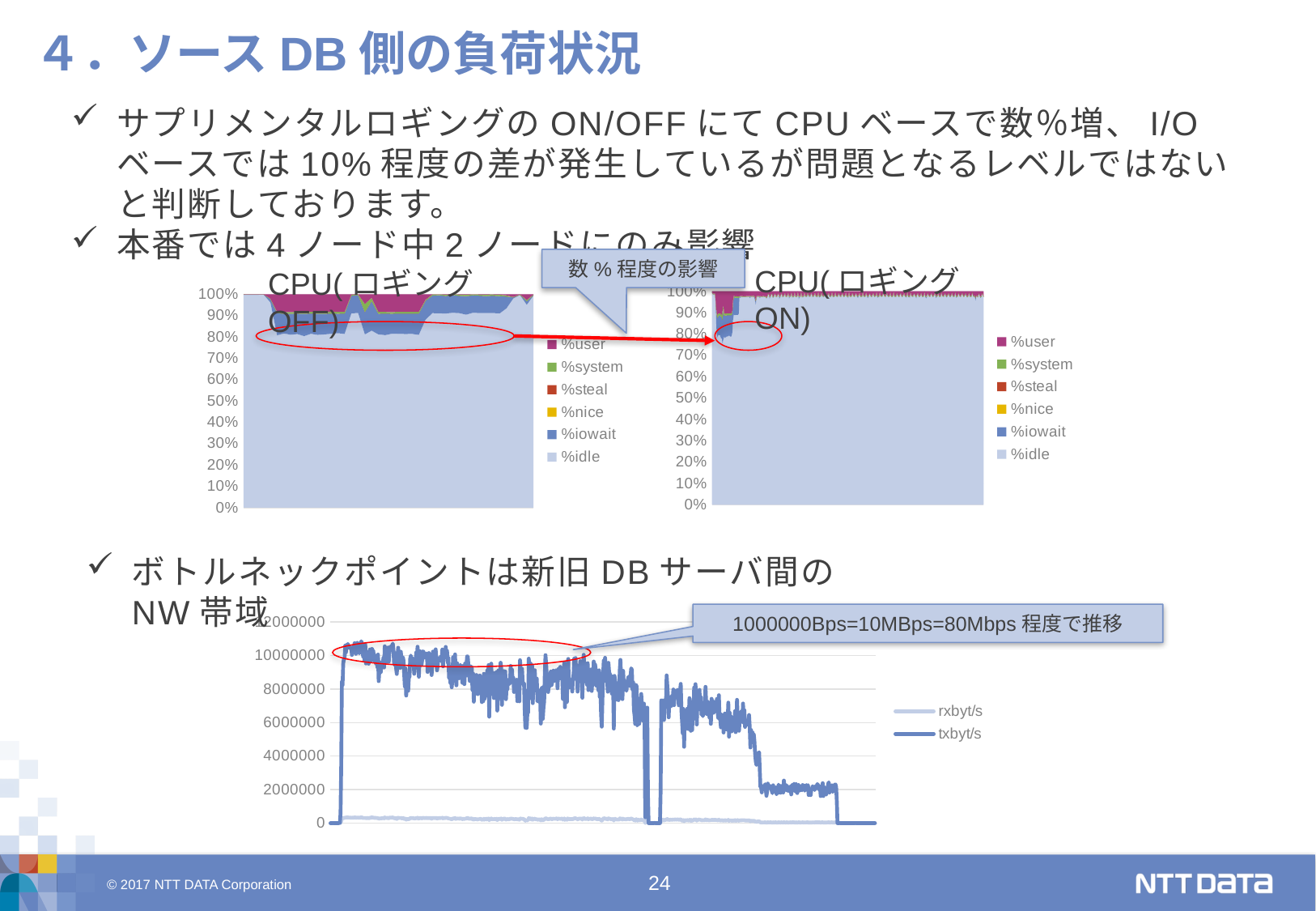

４．ソースDB側の負荷状況
サプリメンタルロギングのON/OFFにてCPUベースで数％増、I/Oベースでは10%程度の差が発生しているが問題となるレベルではないと判断しております。
本番では4ノード中2ノードにのみ影響
数%程度の影響
CPU(ロギングON)
CPU(ロギングOFF)

### Chart

| Category | %idle | %iowait | %nice | %steal | %system | %user |
|---|---|---|---|---|---|---|
| 1505202951 | 99.4 | 0.13 | 0.0 | 0.0 | 0.08 | 0.38 |
| 1505202956 | 98.58 | 0.1 | 0.0 | 0.0 | 0.2 | 1.12 |
| 1505202961 | 98.47 | 0.17 | 0.0 | 0.0 | 0.22 | 1.15 |
| 1505202966 | 98.57 | 0.08 | 0.0 | 0.0 | 0.22 | 1.13 |
| 1505202971 | 98.48 | 0.18 | 0.0 | 0.0 | 0.22 | 1.12 |
| 1505202976 | 87.64 | 4.63 | 0.0 | 0.0 | 0.68 | 7.05 |
| 1505202981 | 77.94 | 10.78 | 0.0 | 0.0 | 0.97 | 10.31 |
| 1505202986 | 78.94 | 8.65 | 0.0 | 0.0 | 1.23 | 11.18 |
| 1505202991 | 79.59 | 8.91 | 0.0 | 0.0 | 1.2 | 10.29 |
| 1505202997 | 79.45 | 9.22 | 0.0 | 0.0 | 0.97 | 10.36 |
| 1505203002 | 79.37 | 9.47 | 0.0 | 0.0 | 0.88 | 10.28 |
| 1505203007 | 77.95 | 10.16 | 0.0 | 0.0 | 1.08 | 10.8 |
| 1505203012 | 77.96 | 10.0 | 0.0 | 0.0 | 1.0 | 11.05 |
| 1505203017 | 75.59 | 11.1 | 0.0 | 0.0 | 4.02 | 9.3 |
| 1505203022 | 77.35 | 14.95 | 0.0 | 0.0 | 1.43 | 6.27 |
| 1505203027 | 78.81 | 9.85 | 0.0 | 0.0 | 0.97 | 10.38 |
| 1505203032 | 78.07 | 10.73 | 0.0 | 0.0 | 0.88 | 10.31 |
| 1505203037 | 78.46 | 10.14 | 0.0 | 0.0 | 0.93 | 10.47 |
| 1505203042 | 78.78 | 9.98 | 0.0 | 0.0 | 0.97 | 10.28 |
| 1505203047 | 78.82 | 10.05 | 0.0 | 0.0 | 0.83 | 10.3 |
| 1505203052 | 78.85 | 9.95 | 0.0 | 0.0 | 0.82 | 10.39 |
| 1505203057 | 79.32 | 9.51 | 0.0 | 0.0 | 0.83 | 10.33 |
| 1505203062 | 78.95 | 9.88 | 0.0 | 0.0 | 0.87 | 10.3 |
| 1505203067 | 78.71 | 10.09 | 0.0 | 0.0 | 0.82 | 10.38 |
| 1505203072 | 78.87 | 9.91 | 0.0 | 0.0 | 0.92 | 10.3 |
| 1505203077 | 80.49 | 9.51 | 0.0 | 0.0 | 0.88 | 9.11 |
| 1505203082 | 86.85 | 8.32 | 0.0 | 0.0 | 0.9 | 3.93 |
| 1505203087 | 89.12 | 8.4 | 0.0 | 0.0 | 0.52 | 1.97 |
| 1505203092 | 88.82 | 8.17 | 0.0 | 0.0 | 0.6 | 2.42 |
| 1505203097 | 88.89 | 8.06 | 0.0 | 0.0 | 0.6 | 2.45 |
| 1505203102 | 88.97 | 8.15 | 0.0 | 0.0 | 0.62 | 2.27 |
| 1505203107 | 88.92 | 7.97 | 0.0 | 0.0 | 0.73 | 2.38 |
| 1505203112 | 88.9 | 8.07 | 0.0 | 0.0 | 0.63 | 2.4 |
| 1505203117 | 89.52 | 7.3 | 0.0 | 0.0 | 0.78 | 2.4 |
| 1505203122 | 97.33 | 0.12 | 0.0 | 0.0 | 0.23 | 2.32 |
| 1505203127 | 96.85 | 0.6 | 0.0 | 0.0 | 0.27 | 2.28 |
| 1505203132 | 97.38 | 0.1 | 0.0 | 0.0 | 0.23 | 2.28 |
| 1505203137 | 97.32 | 0.08 | 0.0 | 0.0 | 0.32 | 2.28 |
| 1505203142 | 97.28 | 0.15 | 0.0 | 0.0 | 0.27 | 2.3 |
| 1505203147 | 97.23 | 0.1 | 0.0 | 0.0 | 0.3 | 2.37 |
| 1505203152 | 97.28 | 0.17 | 0.0 | 0.0 | 0.28 | 2.27 |
| 1505203157 | 97.27 | 0.12 | 0.0 | 0.0 | 0.27 | 2.35 |
| 1505203162 | 97.4 | 0.13 | 0.0 | 0.0 | 0.25 | 2.22 |
| 1505203167 | 97.33 | 0.1 | 0.0 | 0.0 | 0.27 | 2.3 |
| 1505203172 | 97.4 | 0.08 | 0.0 | 0.0 | 0.27 | 2.25 |
| 1505203177 | 97.38 | 0.1 | 0.0 | 0.0 | 0.25 | 2.27 |
| 1505203182 | 97.32 | 0.12 | 0.0 | 0.0 | 0.3 | 2.27 |
| 1505203187 | 96.75 | 0.73 | 0.0 | 0.0 | 0.25 | 2.27 |
| 1505203192 | 97.63 | 0.08 | 0.0 | 0.0 | 0.25 | 2.03 |
| 1505203197 | 97.33 | 0.1 | 0.0 | 0.0 | 0.28 | 2.28 |
| 1505203202 | 97.35 | 0.13 | 0.0 | 0.0 | 0.25 | 2.27 |
| 1505203207 | 97.48 | 0.1 | 0.0 | 0.0 | 0.3 | 2.12 |
| 1505203212 | 97.28 | 0.18 | 0.0 | 0.0 | 0.3 | 2.23 |
| 1505203217 | 95.72 | 1.38 | 0.0 | 0.0 | 0.33 | 2.57 |
| 1505203222 | 93.67 | 1.78 | 0.0 | 0.0 | 0.32 | 4.23 |
| 1505203227 | 97.65 | 0.1 | 0.0 | 0.0 | 0.22 | 2.03 |
| 1505203232 | 97.37 | 0.08 | 0.0 | 0.0 | 0.27 | 2.28 |
| 1505203237 | 97.38 | 0.13 | 0.0 | 0.0 | 0.22 | 2.27 |
| 1505203242 | 97.42 | 0.1 | 0.0 | 0.0 | 0.22 | 2.27 |
| 1505203247 | 96.7 | 0.7 | 0.0 | 0.0 | 0.28 | 2.32 |
| 1505203252 | 97.35 | 0.12 | 0.0 | 0.0 | 0.25 | 2.28 |
| 1505203257 | 97.4 | 0.07 | 0.0 | 0.0 | 0.2 | 2.33 |
| 1505203262 | 97.23 | 0.15 | 0.0 | 0.0 | 0.32 | 2.3 |
| 1505203267 | 97.37 | 0.07 | 0.0 | 0.0 | 0.27 | 2.3 |
| 1505203272 | 97.37 | 0.1 | 0.0 | 0.0 | 0.25 | 2.28 |
| 1505203277 | 97.23 | 0.1 | 0.0 | 0.0 | 0.33 | 2.33 |
| 1505203282 | 97.57 | 0.08 | 0.0 | 0.0 | 0.2 | 2.15 |
| 1505203287 | 96.58 | 0.18 | 0.0 | 0.0 | 0.45 | 2.78 |
| 1505203292 | 97.1 | 0.17 | 0.0 | 0.0 | 0.4 | 2.33 |
| 1505203297 | 98.18 | 0.13 | 0.0 | 0.0 | 0.3 | 1.38 |
| 1505203302 | 98.73 | 0.15 | 0.0 | 0.0 | 0.15 | 0.97 |
| 1505203307 | 96.53 | 0.63 | 0.0 | 0.0 | 0.48 | 2.35 |
| 1505203312 | 97.2 | 0.15 | 0.0 | 0.0 | 0.38 | 2.27 |
| 1505203317 | 98.28 | 0.13 | 0.0 | 0.0 | 0.25 | 1.33 |
| 1505203322 | 98.67 | 0.22 | 0.0 | 0.0 | 0.15 | 0.97 |
| 1505203327 | 96.98 | 0.15 | 0.0 | 0.0 | 0.48 | 2.38 |
| 1505203332 | 97.1 | 0.2 | 0.0 | 0.0 | 0.4 | 2.3 |
| 1505203337 | 98.13 | 0.23 | 0.0 | 0.0 | 0.23 | 1.4 |
| 1505203342 | 98.7 | 0.13 | 0.0 | 0.0 | 0.17 | 1.0 |
| 1505203347 | 97.25 | 0.08 | 0.0 | 0.0 | 0.4 | 2.27 |
| 1505203352 | 97.2 | 0.15 | 0.0 | 0.0 | 0.38 | 2.27 |
| 1505203357 | 98.25 | 0.15 | 0.0 | 0.0 | 0.23 | 1.37 |
| 1505203362 | 98.77 | 0.13 | 0.0 | 0.0 | 0.15 | 0.95 |
| 1505203367 | 96.35 | 1.0 | 0.0 | 0.0 | 0.4 | 2.25 |
| 1505203372 | 97.18 | 0.15 | 0.0 | 0.0 | 0.42 | 2.25 |
| 1505203377 | 98.17 | 0.13 | 0.0 | 0.0 | 0.27 | 1.43 |
| 1505203382 | 98.87 | 0.18 | 0.0 | 0.0 | 0.13 | 0.82 |
| 1505203387 | 97.22 | 0.13 | 0.0 | 0.0 | 0.4 | 2.25 |
| 1505203392 | 97.33 | 0.12 | 0.0 | 0.0 | 0.37 | 2.18 |
| 1505203397 | 97.85 | 0.15 | 0.0 | 0.0 | 0.3 | 1.7 |
| 1505203402 | 99.1 | 0.15 | 0.0 | 0.0 | 0.12 | 0.63 |
| 1505203407 | 97.28 | 0.1 | 0.0 | 0.0 | 0.38 | 2.23 |
| 1505203412 | 97.25 | 0.12 | 0.0 | 0.0 | 0.4 | 2.23 |
| 1505203417 | 97.8 | 0.13 | 0.0 | 0.0 | 0.33 | 1.73 |
| 1505203422 | 99.25 | 0.13 | 0.0 | 0.0 | 0.08 | 0.53 |
| 1505203427 | 96.6 | 0.77 | 0.0 | 0.0 | 0.4 | 2.23 |
| 1505203432 | 97.28 | 0.13 | 0.0 | 0.0 | 0.4 | 2.18 |
| 1505203437 | 97.52 | 0.23 | 0.0 | 0.0 | 0.33 | 1.92 |
| 1505203442 | 99.42 | 0.18 | 0.0 | 0.0 | 0.05 | 0.35 |
| 1505203447 | 97.13 | 0.1 | 0.0 | 0.0 | 0.48 | 2.28 |
| 1505203452 | 97.17 | 0.22 | 0.0 | 0.0 | 0.4 | 2.22 |
| 1505203457 | 97.23 | 0.23 | 0.0 | 0.0 | 0.38 | 2.15 |
| 1505203462 | 99.63 | 0.15 | 0.0 | 0.0 | 0.03 | 0.18 |
| 1505203467 | 97.3 | 0.08 | 0.0 | 0.0 | 0.38 | 2.23 |
| 1505203472 | 97.28 | 0.13 | 0.0 | 0.0 | 0.38 | 2.2 |
| 1505203477 | 97.32 | 0.12 | 0.0 | 0.0 | 0.37 | 2.2 |
| 1505203482 | 99.82 | 0.13 | 0.0 | 0.0 | 0.02 | 0.03 |
| 1505203487 | 96.23 | 1.1 | 0.0 | 0.0 | 0.4 | 2.27 |
| 1505203492 | 97.23 | 0.15 | 0.0 | 0.0 | 0.4 | 2.22 |
| 1505203497 | 97.2 | 0.17 | 0.0 | 0.0 | 0.42 | 2.22 |
| 1505203502 | 99.65 | 0.23 | 0.0 | 0.0 | 0.03 | 0.08 |
| 1505203507 | 97.1 | 0.18 | 0.0 | 0.0 | 0.45 | 2.27 |
| 1505203512 | 97.3 | 0.12 | 0.0 | 0.0 | 0.38 | 2.2 |
| 1505203517 | 97.15 | 0.18 | 0.0 | 0.0 | 0.38 | 2.28 |
| 1505203522 | 99.5 | 0.15 | 0.0 | 0.0 | 0.07 | 0.28 |
| 1505203527 | 97.52 | 0.13 | 0.0 | 0.0 | 0.33 | 2.02 |
| 1505203532 | 97.37 | 0.17 | 0.0 | 0.0 | 0.38 | 2.08 |
| 1505203537 | 97.37 | 0.15 | 0.0 | 0.0 | 0.4 | 2.08 |
| 1505203542 | 98.92 | 0.32 | 0.0 | 0.0 | 0.15 | 0.62 |
| 1505203547 | 97.45 | 0.73 | 0.0 | 0.0 | 0.28 | 1.53 |
| 1505203552 | 97.52 | 0.05 | 0.0 | 0.0 | 0.37 | 2.07 |
| 1505203557 | 97.4 | 0.13 | 0.0 | 0.0 | 0.37 | 2.1 |
| 1505203562 | 98.43 | 0.2 | 0.0 | 0.0 | 0.23 | 1.13 |
| 1505203567 | 98.72 | 0.1 | 0.0 | 0.0 | 0.18 | 1.0 |
| 1505203572 | 97.32 | 0.17 | 0.0 | 0.0 | 0.42 | 2.1 |
| 1505203577 | 97.3 | 0.13 | 0.0 | 0.0 | 0.42 | 2.15 |
| 1505203582 | 98.0 | 0.12 | 0.0 | 0.0 | 0.3 | 1.58 |
| 1505203587 | 99.25 | 0.12 | 0.0 | 0.0 | 0.12 | 0.52 |
| 1505203592 | 97.47 | 0.08 | 0.0 | 0.0 | 0.38 | 2.07 |
| 1505203597 | 97.4 | 0.12 | 0.0 | 0.0 | 0.38 | 2.1 |
| 1505203602 | 97.38 | 0.12 | 0.0 | 0.0 | 0.4 | 2.1 |
| 1505203607 | 99.48 | 0.35 | 0.0 | 0.0 | 0.07 | 0.1 |
| 1505203612 | 96.97 | 0.53 | 0.0 | 0.0 | 0.4 | 2.1 |
| 1505203617 | 97.43 | 0.08 | 0.0 | 0.0 | 0.38 | 2.1 |
| 1505203622 | 97.35 | 0.18 | 0.0 | 0.0 | 0.4 | 2.07 |
| 1505203627 | 99.15 | 0.22 | 0.0 | 0.0 | 0.17 | 0.47 |
| 1505203632 | 97.8 | 0.15 | 0.0 | 0.0 | 0.3 | 1.75 |
| 1505203637 | 97.4 | 0.1 | 0.0 | 0.0 | 0.37 | 2.13 |
| 1505203642 | 97.4 | 0.13 | 0.0 | 0.0 | 0.38 | 2.08 |
| 1505203647 | 98.77 | 0.13 | 0.0 | 0.0 | 0.2 | 0.9 |
| 1505203652 | 98.37 | 0.15 | 0.0 | 0.0 | 0.23 | 1.25 |
| 1505203657 | 97.43 | 0.1 | 0.0 | 0.0 | 0.38 | 2.08 |
| 1505203662 | 97.42 | 0.17 | 0.0 | 0.0 | 0.37 | 2.05 |
| 1505203667 | 98.15 | 0.15 | 0.0 | 0.0 | 0.27 | 1.43 |
| 1505203672 | 98.58 | 0.6 | 0.0 | 0.0 | 0.15 | 0.67 |
| 1505203677 | 97.42 | 0.08 | 0.0 | 0.0 | 0.4 | 2.1 |
| 1505203682 | 97.28 | 0.22 | 0.0 | 0.0 | 0.38 | 2.12 |
| 1505203687 | 97.63 | 0.08 | 0.0 | 0.0 | 0.38 | 1.9 |
| 1505203692 | 99.57 | 0.15 | 0.0 | 0.0 | 0.07 | 0.22 |
| 1505203697 | 97.27 | 0.17 | 0.0 | 0.0 | 0.4 | 2.17 |
| 1505203702 | 97.4 | 0.17 | 0.0 | 0.0 | 0.37 | 2.07 |
| 1505203707 | 97.38 | 0.13 | 0.0 | 0.0 | 0.38 | 2.1 |
| 1505203712 | 99.57 | 0.13 | 0.0 | 0.0 | 0.07 | 0.23 |
| 1505203717 | 97.6 | 0.13 | 0.0 | 0.0 | 0.37 | 1.9 |
| 1505203722 | 97.43 | 0.07 | 0.0 | 0.0 | 0.4 | 2.1 |
| 1505203727 | 97.38 | 0.15 | 0.0 | 0.0 | 0.38 | 2.08 |
| 1505203732 | 98.4 | 0.72 | 0.0 | 0.0 | 0.17 | 0.72 |
| 1505203737 | 98.23 | 0.15 | 0.0 | 0.0 | 0.25 | 1.37 |
| 1505203742 | 97.4 | 0.13 | 0.0 | 0.0 | 0.37 | 2.1 |
| 1505203747 | 97.33 | 0.08 | 0.0 | 0.0 | 0.45 | 2.13 |
| 1505203752 | 98.28 | 0.15 | 0.0 | 0.0 | 0.28 | 1.28 |
| 1505203757 | 98.78 | 0.12 | 0.0 | 0.0 | 0.17 | 0.93 |
| 1505203762 | 97.43 | 0.08 | 0.0 | 0.0 | 0.4 | 2.08 |
| 1505203767 | 97.32 | 0.18 | 0.0 | 0.0 | 0.42 | 2.08 |
| 1505203772 | 97.78 | 0.15 | 0.0 | 0.0 | 0.3 | 1.77 |
| 1505203777 | 99.45 | 0.13 | 0.0 | 0.0 | 0.08 | 0.33 |
| 1505203782 | 97.47 | 0.08 | 0.0 | 0.0 | 0.37 | 2.08 |
| 1505203787 | 97.33 | 0.13 | 0.0 | 0.0 | 0.42 | 2.12 |
| 1505203792 | 96.82 | 0.68 | 0.0 | 0.0 | 0.4 | 2.1 |
| 1505203797 | 99.75 | 0.13 | 0.0 | 0.0 | 0.05 | 0.07 |
| 1505203802 | 97.42 | 0.15 | 0.0 | 0.0 | 0.37 | 2.07 |
| 1505203807 | 97.32 | 0.1 | 0.0 | 0.0 | 0.43 | 2.15 |
| 1505203812 | 97.33 | 0.17 | 0.0 | 0.0 | 0.42 | 2.08 |
| 1505203817 | 99.1 | 0.13 | 0.0 | 0.0 | 0.13 | 0.63 |
| 1505203822 | 97.8 | 0.38 | 0.0 | 0.0 | 0.27 | 1.55 |
| 1505203827 | 97.42 | 0.08 | 0.0 | 0.0 | 0.42 | 2.08 |
| 1505203832 | 97.37 | 0.13 | 0.0 | 0.0 | 0.38 | 2.12 |
| 1505203837 | 98.62 | 0.13 | 0.0 | 0.0 | 0.22 | 1.03 |
| 1505203842 | 98.53 | 0.15 | 0.0 | 0.0 | 0.22 | 1.1 |
| 1505203847 | 97.38 | 0.18 | 0.0 | 0.0 | 0.37 | 2.07 |
| 1505203852 | 96.8 | 0.72 | 0.0 | 0.0 | 0.38 | 2.1 |
| 1505203857 | 97.95 | 0.22 | 0.0 | 0.0 | 0.28 | 1.55 |
| 1505203862 | 99.1 | 0.2 | 0.0 | 0.0 | 0.13 | 0.57 |
| 1505203867 | 97.38 | 0.1 | 0.0 | 0.0 | 0.4 | 2.12 |
| 1505203872 | 97.38 | 0.15 | 0.0 | 0.0 | 0.38 | 2.08 |
| 1505203877 | 97.38 | 0.12 | 0.0 | 0.0 | 0.38 | 2.12 |
| 1505203882 | 99.73 | 0.15 | 0.0 | 0.0 | 0.03 | 0.08 |
| 1505203887 | 97.5 | 0.1 | 0.0 | 0.0 | 0.37 | 2.03 |
| 1505203892 | 97.42 | 0.13 | 0.0 | 0.0 | 0.38 | 2.07 |
| 1505203897 | 97.38 | 0.13 | 0.0 | 0.0 | 0.42 | 2.07 |
| 1505203902 | 99.42 | 0.12 | 0.0 | 0.0 | 0.08 | 0.38 |
| 1505203907 | 97.67 | 0.17 | 0.0 | 0.0 | 0.37 | 1.8 |
| 1505203912 | 96.8 | 0.68 | 0.0 | 0.0 | 0.4 | 2.12 |
| 1505203917 | 97.4 | 0.15 | 0.0 | 0.0 | 0.37 | 2.08 |
| 1505203922 | 98.73 | 0.18 | 0.0 | 0.0 | 0.18 | 0.9 |
| 1505203927 | 98.33 | 0.08 | 0.0 | 0.0 | 0.3 | 1.28 |
| 1505203932 | 97.23 | 0.27 | 0.0 | 0.0 | 0.37 | 2.13 |
| 1505203937 | 97.3 | 0.15 | 0.0 | 0.0 | 0.4 | 2.15 |
| 1505203942 | 98.22 | 0.13 | 0.0 | 0.0 | 0.27 | 1.38 |
| 1505203947 | 98.97 | 0.15 | 0.0 | 0.0 | 0.15 | 0.73 |
| 1505203952 | 97.4 | 0.1 | 0.0 | 0.0 | 0.4 | 2.1 |
| 1505203957 | 97.43 | 0.13 | 0.0 | 0.0 | 0.37 | 2.07 |
| 1505203962 | 97.63 | 0.13 | 0.0 | 0.0 | 0.33 | 1.9 |
| 1505203967 | 99.52 | 0.17 | 0.0 | 0.0 | 0.07 | 0.25 |
| 1505203972 | 96.85 | 0.67 | 0.0 | 0.0 | 0.4 | 2.08 |
| 1505203977 | 97.43 | 0.08 | 0.0 | 0.0 | 0.4 | 2.08 |
| 1505203982 | 97.32 | 0.18 | 0.0 | 0.0 | 0.42 | 2.08 |
| 1505203987 | 99.6 | 0.18 | 0.0 | 0.0 | 0.07 | 0.15 |
| 1505203992 | 97.55 | 0.15 | 0.0 | 0.0 | 0.35 | 1.95 |
| 1505203997 | 97.45 | 0.08 | 0.0 | 0.0 | 0.37 | 2.1 |
| 1505204002 | 97.42 | 0.13 | 0.0 | 0.0 | 0.38 | 2.07 |
| 1505204007 | 99.0 | 0.1 | 0.0 | 0.0 | 0.15 | 0.75 |
| 1505204012 | 98.22 | 0.13 | 0.0 | 0.0 | 0.27 | 1.38 |
| 1505204017 | 97.45 | 0.08 | 0.0 | 0.0 | 0.37 | 2.1 |
| 1505204022 | 97.38 | 0.12 | 0.0 | 0.0 | 0.4 | 2.1 |
| 1505204027 | 98.38 | 0.15 | 0.0 | 0.0 | 0.25 | 1.22 |
| 1505204032 | 98.18 | 0.75 | 0.0 | 0.0 | 0.18 | 0.88 |
| 1505204037 | 97.48 | 0.08 | 0.0 | 0.0 | 0.37 | 2.07 |
| 1505204042 | 97.3 | 0.2 | 0.0 | 0.0 | 0.38 | 2.12 |
| 1505204047 | 97.68 | 0.1 | 0.0 | 0.0 | 0.4 | 1.82 |
| 1505204052 | 99.35 | 0.13 | 0.0 | 0.0 | 0.12 | 0.4 |
| 1505204057 | 97.35 | 0.12 | 0.0 | 0.0 | 0.38 | 2.15 |
| 1505204062 | 97.37 | 0.13 | 0.0 | 0.0 | 0.4 | 2.1 |
| 1505204067 | 97.42 | 0.17 | 0.0 | 0.0 | 0.37 | 2.05 |
| 1505204072 | 99.78 | 0.13 | 0.0 | 0.0 | 0.05 | 0.03 |
| 1505204077 | 97.43 | 0.12 | 0.0 | 0.0 | 0.37 | 2.08 |
| 1505204082 | 97.38 | 0.15 | 0.0 | 0.0 | 0.38 | 2.08 |
| 1505204087 | 97.32 | 0.13 | 0.0 | 0.0 | 0.42 | 2.13 |
| 1505204092 | 98.63 | 0.72 | 0.0 | 0.0 | 0.13 | 0.52 |
| 1505204097 | 97.97 | 0.13 | 0.0 | 0.0 | 0.3 | 1.6 |
| 1505204102 | 97.37 | 0.15 | 0.0 | 0.0 | 0.4 | 2.08 |
| 1505204107 | 97.25 | 0.17 | 0.0 | 0.0 | 0.45 | 2.13 |
| 1505204112 | 98.67 | 0.12 | 0.0 | 0.0 | 0.2 | 1.02 |
| 1505204117 | 98.57 | 0.15 | 0.0 | 0.0 | 0.2 | 1.08 |
| 1505204122 | 97.28 | 0.13 | 0.0 | 0.0 | 0.42 | 2.17 |
| 1505204127 | 97.4 | 0.1 | 0.0 | 0.0 | 0.4 | 2.1 |
| 1505204132 | 98.12 | 0.13 | 0.0 | 0.0 | 0.27 | 1.48 |
| 1505204137 | 99.05 | 0.13 | 0.0 | 0.0 | 0.15 | 0.67 |
| 1505204142 | 97.47 | 0.08 | 0.0 | 0.0 | 0.4 | 2.05 |
| 1505204147 | 97.37 | 0.15 | 0.0 | 0.0 | 0.38 | 2.1 |
| 1505204152 | 96.97 | 0.65 | 0.0 | 0.0 | 0.37 | 2.02 |
| 1505204157 | 99.77 | 0.1 | 0.0 | 0.0 | 0.03 | 0.1 |
| 1505204162 | 97.27 | 0.2 | 0.0 | 0.0 | 0.42 | 2.12 |
| 1505204167 | 97.4 | 0.12 | 0.0 | 0.0 | 0.38 | 2.1 |
| 1505204172 | 97.02 | 0.48 | 0.0 | 0.0 | 0.4 | 2.1 |
| 1505204177 | 99.53 | 0.13 | 0.0 | 0.0 | 0.07 | 0.27 |
| 1505204182 | 97.65 | 0.13 | 0.0 | 0.0 | 0.33 | 1.88 |
| 1505204187 | 97.43 | 0.1 | 0.0 | 0.0 | 0.37 | 2.1 |
| 1505204192 | 97.38 | 0.12 | 0.0 | 0.0 | 0.4 | 2.1 |
| 1505204197 | 98.92 | 0.15 | 0.0 | 0.0 | 0.15 | 0.78 |
| 1505204202 | 98.25 | 0.13 | 0.0 | 0.0 | 0.27 | 1.35 |
| 1505204207 | 97.42 | 0.08 | 0.0 | 0.0 | 0.4 | 2.1 |
| 1505204212 | 96.7 | 0.7 | 0.0 | 0.0 | 0.45 | 2.15 |
| 1505204217 | 98.43 | 0.1 | 0.0 | 0.0 | 0.23 | 1.23 |
| 1505204222 | 98.8 | 0.13 | 0.0 | 0.0 | 0.17 | 0.9 |
| 1505204227 | 97.33 | 0.1 | 0.0 | 0.0 | 0.43 | 2.13 |
| 1505204232 | 97.28 | 0.17 | 0.0 | 0.0 | 0.45 | 2.1 |
| 1505204237 | 97.73 | 0.23 | 0.0 | 0.0 | 0.32 | 1.72 |
| 1505204242 | 99.3 | 0.13 | 0.0 | 0.0 | 0.1 | 0.47 |
| 1505204247 | 97.43 | 0.07 | 0.0 | 0.0 | 0.38 | 2.12 |
| 1505204252 | 97.4 | 0.13 | 0.0 | 0.0 | 0.4 | 2.07 |
| 1505204257 | 97.37 | 0.2 | 0.0 | 0.0 | 0.37 | 2.07 |
| 1505204262 | 99.77 | 0.17 | 0.0 | 0.0 | 0.02 | 0.05 |
| 1505204267 | 97.35 | 0.2 | 0.0 | 0.0 | 0.38 | 2.07 |
| 1505204272 | 96.7 | 0.77 | 0.0 | 0.0 | 0.4 | 2.13 |
| 1505204277 | 97.25 | 0.25 | 0.0 | 0.0 | 0.4 | 2.1 |
| 1505204282 | 99.17 | 0.22 | 0.0 | 0.0 | 0.13 | 0.48 |
| 1505204287 | 97.88 | 0.15 | 0.0 | 0.0 | 0.3 | 1.67 |
| 1505204292 | 97.45 | 0.12 | 0.0 | 0.0 | 0.37 | 2.07 |
| 1505204297 | 97.35 | 0.12 | 0.0 | 0.0 | 0.42 | 2.12 |
| 1505204302 | 98.6 | 0.13 | 0.0 | 0.0 | 0.2 | 1.07 |
| 1505204307 | 98.55 | 0.12 | 0.0 | 0.0 | 0.2 | 1.13 |
| 1505204312 | 97.4 | 0.08 | 0.0 | 0.0 | 0.4 | 2.12 |
| 1505204317 | 97.4 | 0.12 | 0.0 | 0.0 | 0.38 | 2.1 |
| 1505204322 | 98.13 | 0.12 | 0.0 | 0.0 | 0.28 | 1.47 |
| 1505204327 | 99.05 | 0.15 | 0.0 | 0.0 | 0.15 | 0.65 |
| 1505204332 | 96.82 | 0.72 | 0.0 | 0.0 | 0.38 | 2.08 |
| 1505204337 | 97.45 | 0.08 | 0.0 | 0.0 | 0.4 | 2.07 |
| 1505204342 | 97.42 | 0.2 | 0.0 | 0.0 | 0.38 | 2.0 |
| 1505204347 | 99.57 | 0.1 | 0.0 | 0.0 | 0.08 | 0.25 |
| 1505204352 | 97.32 | 0.2 | 0.0 | 0.0 | 0.4 | 2.08 |
| 1505204357 | 97.35 | 0.13 | 0.0 | 0.0 | 0.42 | 2.1 |
| 1505204362 | 97.33 | 0.13 | 0.0 | 0.0 | 0.38 | 2.15 |
| 1505204367 | 99.53 | 0.15 | 0.0 | 0.0 | 0.07 | 0.25 |
| 1505204372 | 97.67 | 0.15 | 0.0 | 0.0 | 0.32 | 1.87 |
| 1505204377 | 97.43 | 0.1 | 0.0 | 0.0 | 0.38 | 2.08 |
| 1505204382 | 97.4 | 0.12 | 0.0 | 0.0 | 0.38 | 2.1 |
| 1505204387 | 98.93 | 0.13 | 0.0 | 0.0 | 0.15 | 0.78 |
| 1505204392 | 97.87 | 0.45 | 0.0 | 0.0 | 0.28 | 1.4 |
| 1505204397 | 97.17 | 0.32 | 0.0 | 0.0 | 0.4 | 2.12 |
| 1505204402 | 97.37 | 0.17 | 0.0 | 0.0 | 0.4 | 2.07 |
| 1505204407 | 98.22 | 0.17 | 0.0 | 0.0 | 0.3 | 1.32 |
| 1505204412 | 98.75 | 0.17 | 0.0 | 0.0 | 0.17 | 0.92 |
| 1505204417 | 97.38 | 0.12 | 0.0 | 0.0 | 0.42 | 2.08 |
| 1505204422 | 97.3 | 0.13 | 0.0 | 0.0 | 0.38 | 2.18 |
| 1505204427 | 97.85 | 0.13 | 0.0 | 0.0 | 0.32 | 1.7 |
| 1505204432 | 99.32 | 0.15 | 0.0 | 0.0 | 0.08 | 0.45 |
| 1505204437 | 97.42 | 0.1 | 0.0 | 0.0 | 0.4 | 2.08 |
| 1505204442 | 97.38 | 0.15 | 0.0 | 0.0 | 0.38 | 2.08 |
| 1505204447 | 97.42 | 0.13 | 0.0 | 0.0 | 0.38 | 2.07 |
| 1505204452 | 99.67 | 0.27 | 0.0 | 0.0 | 0.02 | 0.05 |
| 1505204457 | 96.88 | 0.6 | 0.0 | 0.0 | 0.43 | 2.08 |
| 1505204462 | 97.32 | 0.17 | 0.0 | 0.0 | 0.42 | 2.1 |
| 1505204467 | 97.42 | 0.1 | 0.0 | 0.0 | 0.38 | 2.1 |
| 1505204472 | 99.28 | 0.18 | 0.0 | 0.0 | 0.12 | 0.42 |
| 1505204477 | 97.87 | 0.15 | 0.0 | 0.0 | 0.28 | 1.7 |
| 1505204482 | 97.38 | 0.12 | 0.0 | 0.0 | 0.37 | 2.13 |
| 1505204487 | 97.38 | 0.13 | 0.0 | 0.0 | 0.38 | 2.1 |
| 1505204492 | 98.7 | 0.15 | 0.0 | 0.0 | 0.2 | 0.95 |
| 1505204497 | 98.45 | 0.15 | 0.0 | 0.0 | 0.22 | 1.18 |
| 1505204502 | 97.37 | 0.1 | 0.0 | 0.0 | 0.42 | 2.12 |
| 1505204507 | 97.37 | 0.13 | 0.0 | 0.0 | 0.4 | 2.1 |
| 1505204512 | 98.15 | 0.13 | 0.0 | 0.0 | 0.28 | 1.43 |
| 1505204517 | 98.43 | 0.7 | 0.0 | 0.0 | 0.15 | 0.72 |
| 1505204522 | 97.35 | 0.17 | 0.0 | 0.0 | 0.38 | 2.1 |
| 1505204527 | 97.15 | 0.12 | 0.0 | 0.0 | 0.48 | 2.25 |
| 1505204532 | 97.53 | 0.17 | 0.0 | 0.0 | 0.37 | 1.93 |
| 1505204537 | 99.57 | 0.12 | 0.0 | 0.0 | 0.05 | 0.27 |
| 1505204542 | 97.37 | 0.07 | 0.0 | 0.0 | 0.42 | 2.15 |
| 1505204547 | 97.4 | 0.13 | 0.0 | 0.0 | 0.4 | 2.07 |
| 1505204552 | 97.4 | 0.13 | 0.0 | 0.0 | 0.38 | 2.08 |
| 1505204557 | 99.47 | 0.32 | 0.0 | 0.0 | 0.05 | 0.17 |
| 1505204562 | 97.53 | 0.13 | 0.0 | 0.0 | 0.37 | 1.97 |
| 1505204567 | 97.4 | 0.12 | 0.0 | 0.0 | 0.4 | 2.08 |
| 1505204572 | 97.42 | 0.1 | 0.0 | 0.0 | 0.4 | 2.08 |
| 1505204577 | 95.6 | 1.13 | 0.0 | 0.0 | 0.27 | 3.0 |
| 1505204582 | 97.92 | 0.13 | 0.0 | 0.0 | 0.28 | 1.67 |
| 1505204587 | 97.23 | 0.12 | 0.0 | 0.0 | 0.38 | 2.27 |
| 1505204592 | 97.15 | 0.18 | 0.0 | 0.0 | 0.38 | 2.28 |
| 1505204597 | 99.02 | 0.18 | 0.0 | 0.0 | 0.15 | 0.65 |
| 1505204602 | 97.92 | 0.13 | 0.0 | 0.0 | 0.25 | 1.7 |
| 1505204607 | 96.9 | 0.32 | 0.0 | 0.0 | 0.45 | 2.33 |
| 1505204612 | 97.18 | 0.13 | 0.0 | 0.0 | 0.37 | 2.32 |
| 1505204617 | 99.07 | 0.17 | 0.0 | 0.0 | 0.15 | 0.62 |
| 1505204622 | 97.9 | 0.12 | 0.0 | 0.0 | 0.28 | 1.7 |
| 1505204627 | 97.23 | 0.1 | 0.0 | 0.0 | 0.4 | 2.27 |

### Chart

| Category | %idle | %iowait | %nice | %steal | %system | %user |
|---|---|---|---|---|---|---|
| 1505208637 | 99.73 | 0.08 | 0.0 | 0.0 | 0.07 | 0.12 |
| 1505208642 | 99.72 | 0.15 | 0.0 | 0.0 | 0.03 | 0.1 |
| 1505208647 | 99.73 | 0.12 | 0.0 | 0.0 | 0.05 | 0.1 |
| 1505208652 | 99.73 | 0.13 | 0.0 | 0.0 | 0.03 | 0.1 |
| 1505208657 | 96.13 | 1.57 | 0.0 | 0.0 | 0.25 | 2.05 |
| 1505208662 | 80.73 | 10.43 | 0.0 | 0.0 | 0.58 | 8.25 |
| 1505208667 | 81.61 | 9.25 | 0.0 | 0.0 | 0.82 | 8.33 |
| 1505208672 | 81.0 | 9.83 | 0.0 | 0.0 | 0.78 | 8.38 |
| 1505208677 | 81.31 | 9.6 | 0.0 | 0.0 | 0.78 | 8.31 |
| 1505208682 | 80.34 | 10.53 | 0.0 | 0.0 | 0.75 | 8.38 |
| 1505208687 | 81.44 | 9.5 | 0.0 | 0.0 | 0.75 | 8.32 |
| 1505208692 | 80.94 | 9.92 | 0.0 | 0.0 | 0.83 | 8.32 |
| 1505208697 | 81.15 | 9.72 | 0.0 | 0.0 | 0.75 | 8.38 |
| 1505208702 | 81.41 | 9.55 | 0.0 | 0.0 | 0.73 | 8.3 |
| 1505208707 | 81.71 | 9.18 | 0.0 | 0.0 | 0.8 | 8.31 |
| 1505208712 | 81.42 | 9.51 | 0.0 | 0.0 | 0.78 | 8.28 |
| 1505208717 | 91.0 | 8.28 | 0.0 | 0.0 | 0.47 | 0.25 |
| 1505208722 | 91.19 | 8.38 | 0.0 | 0.0 | 0.32 | 0.12 |
| 1505208727 | 81.15 | 10.5 | 0.0 | 0.0 | 3.78 | 4.57 |
| 1505208732 | 82.91 | 13.86 | 0.0 | 0.0 | 1.48 | 1.75 |
| 1505208737 | 81.19 | 9.72 | 0.0 | 0.0 | 0.78 | 8.32 |
| 1505208742 | 80.8 | 10.13 | 0.0 | 0.0 | 0.73 | 8.33 |
| 1505208747 | 81.48 | 9.43 | 0.0 | 0.0 | 0.72 | 8.38 |
| 1505208752 | 81.42 | 9.55 | 0.0 | 0.0 | 0.77 | 8.27 |
| 1505208757 | 81.31 | 9.66 | 0.0 | 0.0 | 0.72 | 8.31 |
| 1505208762 | 81.39 | 9.57 | 0.0 | 0.0 | 0.73 | 8.32 |
| 1505208767 | 80.94 | 10.0 | 0.0 | 0.0 | 0.77 | 8.3 |
| 1505208772 | 88.05 | 8.9 | 0.0 | 0.0 | 0.47 | 2.58 |
| 1505208777 | 91.12 | 8.25 | 0.0 | 0.0 | 0.48 | 0.15 |
| 1505208782 | 91.02 | 8.48 | 0.0 | 0.0 | 0.37 | 0.13 |
| 1505208787 | 90.97 | 8.23 | 0.0 | 0.0 | 0.57 | 0.23 |
| 1505208792 | 91.25 | 8.28 | 0.0 | 0.0 | 0.35 | 0.12 |
| 1505208797 | 91.12 | 8.15 | 0.0 | 0.0 | 0.53 | 0.2 |
| 1505208802 | 90.39 | 8.71 | 0.0 | 0.0 | 0.63 | 0.27 |
| 1505208807 | 91.28 | 8.18 | 0.0 | 0.0 | 0.42 | 0.12 |
| 1505208812 | 91.13 | 8.22 | 0.0 | 0.0 | 0.45 | 0.2 |
| 1505208817 | 91.14 | 7.98 | 0.0 | 0.0 | 0.68 | 0.2 |
| 1505208822 | 91.15 | 8.18 | 0.0 | 0.0 | 0.5 | 0.17 |
| 1505208827 | 91.0 | 8.08 | 0.0 | 0.0 | 0.65 | 0.27 |
| 1505208832 | 93.4 | 5.53 | 0.0 | 0.0 | 0.5 | 0.57 |
| 1505208837 | 97.97 | 0.53 | 0.0 | 0.0 | 0.2 | 1.3 |
| 1505208842 | 99.55 | 0.13 | 0.0 | 0.0 | 0.2 | 0.12 |
| 1505208847 | 95.03 | 1.72 | 0.0 | 0.0 | 0.52 | 2.73 |
| 1505208852 | 99.37 | 0.2 | 0.0 | 0.0 | 0.25 | 0.18 |

ボトルネックポイントは新旧DBサーバ間のNW帯域
1000000Bps=10MBps=80Mbps程度で推移

### Chart

| Category | rxbyt/s | txbyt/s |
|---|---|---|
| 1506483109 | 147.6 | 97.6 |
| 1506483114 | 408.0 | 5059.6 |
| 1506483119 | 309.6 | 4997.6 |
| 1506483124 | 998.4 | 6351.6 |
| 1506483129 | 7700.4 | 12142.2 |
| 1506483134 | 234.0 | 4978.0 |
| 1506483139 | 132.0 | 4984.0 |
| 1506483144 | 154.8 | 4926.8 |
| 1506483149 | 132.0 | 4929.6 |
| 1506483154 | 132.0 | 4948.8 |
| 1506483159 | 168.0 | 4923.2 |
| 1506483164 | 132.0 | 4968.0 |
| 1506483169 | 220.8 | 4987.6 |
| 1506483174 | 12616.97 | 30122.75 |
| 1506483179 | 6386.0 | 21487.2 |
| 1506483184 | 39425.8 | 600672.6 |
| 1506483189 | 138120.8 | 3409119.2 |
| 1506483194 | 275025.6 | 8437093.4 |
| 1506483199 | 272406.8 | 8235232.6 |
| 1506483204 | 318180.8 | 9515782.6 |
| 1506483209 | 319773.4 | 9806201.0 |
| 1506483214 | 313970.0 | 9798254.8 |
| 1506483219 | 342094.01 | 10588224.95 |
| 1506483224 | 329194.4 | 10183097.2 |
| 1506483229 | 344385.0 | 10639050.8 |
| 1506483234 | 339956.8 | 10499560.8 |
| 1506483239 | 344310.6 | 10691673.0 |
| 1506483244 | 336440.6 | 10504203.8 |
| 1506483249 | 335956.0 | 10451645.0 |
| 1506483254 | 334520.2 | 10482289.6 |
| 1506483259 | 329296.8 | 10473853.4 |
| 1506483264 | 334690.62 | 10454395.01 |
| 1506483269 | 312556.6 | 10028967.8 |
| 1506483274 | 333556.0 | 10500751.4 |
| 1506483279 | 335420.0 | 10410288.2 |
| 1506483284 | 329468.8 | 10328121.0 |
| 1506483289 | 342932.4 | 10733203.6 |
| 1506483294 | 343111.4 | 10513214.4 |
| 1506483299 | 322692.2 | 10094890.8 |
| 1506483304 | 325485.63 | 10371891.02 |
| 1506483309 | 351671.2 | 10752920.2 |
| 1506483314 | 325335.2 | 10324280.6 |
| 1506483319 | 338441.2 | 10425633.4 |
| 1506483324 | 322175.0 | 10122661.8 |
| 1506483329 | 325204.4 | 10278207.2 |
| 1506483334 | 339927.4 | 10561202.2 |
| 1506483339 | 347845.2 | 10843767.0 |
| 1506483344 | 340761.2 | 10729369.2 |
| 1506483349 | 322998.2 | 10166384.23 |
| 1506483354 | 307588.0 | 9894162.4 |
| 1506483359 | 318565.0 | 10123511.2 |
| 1506483364 | 306273.2 | 9678228.4 |
| 1506483369 | 334521.2 | 10653601.0 |
| 1506483374 | 297127.8 | 9520207.2 |
| 1506483379 | 303383.0 | 9803665.2 |
| 1506483384 | 310435.0 | 9836924.2 |
| 1506483389 | 319292.2 | 10203216.4 |
| 1506483394 | 284978.6 | 9507170.8 |
| 1506483399 | 310574.85 | 10003768.26 |
| 1506483404 | 319480.6 | 10356257.6 |
| 1506483409 | 312574.4 | 9657875.8 |
| 1506483414 | 343300.8 | 10357901.4 |
| 1506483419 | 353177.6 | 10394294.2 |
| 1506483424 | 335983.6 | 10289997.6 |
| 1506483429 | 338597.8 | 10281667.8 |
| 1506483434 | 314860.4 | 9683205.2 |
| 1506483439 | 323620.8 | 9755955.8 |
| 1506483444 | 326379.04 | 9995108.58 |
| 1506483449 | 305416.6 | 9509935.2 |
| 1506483454 | 320548.2 | 9933009.4 |
| 1506483459 | 302294.2 | 9301908.2 |
| 1506483464 | 311268.4 | 10054846.4 |
| 1506483469 | 263434.2 | 8470684.8 |
| 1506483474 | 280297.8 | 9079484.6 |
| 1506483479 | 296741.0 | 9596175.4 |
| 1506483484 | 273669.2 | 9003191.2 |
| 1506483489 | 295418.84 | 9539796.99 |
| 1506483494 | 299358.88 | 9529693.01 |
| 1506483499 | 296614.4 | 9439866.6 |
| 1506483504 | 312581.24 | 9860677.45 |
| 1506483509 | 290579.0 | 9283308.6 |
| 1506483514 | 347892.4 | 10548373.4 |
| 1506483519 | 315247.6 | 10029611.2 |
| 1506483524 | 326330.0 | 10348333.0 |
| 1506483529 | 297168.6 | 9614723.6 |
| 1506483534 | 316103.0 | 10066328.8 |
| 1506483539 | 336810.0 | 10473670.6 |
| 1506483544 | 294104.2 | 9623206.4 |
| 1506483549 | 336522.2 | 10275838.2 |
| 1506483554 | 335079.04 | 10445128.34 |
| 1506483559 | 330155.2 | 10554630.0 |
| 1506483564 | 323119.6 | 10319432.4 |
| 1506483569 | 339664.4 | 10576503.0 |
| 1506483574 | 341523.2 | 10707263.8 |
| 1506483579 | 323311.0 | 10321716.4 |
| 1506483584 | 295857.0 | 9464332.6 |
| 1506483589 | 300358.2 | 9544816.6 |
| 1506483594 | 318036.0 | 10133815.0 |
| 1506483599 | 277158.4 | 9227746.0 |
| 1506483604 | 255401.2 | 8895905.0 |
| 1506483609 | 312125.75 | 9713887.23 |
| 1506483614 | 330482.4 | 10460841.4 |
| 1506483619 | 310551.6 | 10060641.8 |
| 1506483624 | 318014.0 | 10160591.0 |
| 1506483629 | 285946.2 | 9258246.0 |
| 1506483634 | 319641.0 | 10223441.8 |
| 1506483639 | 302689.6 | 9816927.2 |
| 1506483644 | 284370.8 | 9623037.8 |
| 1506483649 | 306237.52 | 9901861.68 |
| 1506483654 | 302547.6 | 9703566.6 |
| 1506483659 | 270075.0 | 8914534.4 |
| 1506483664 | 240273.6 | 8149150.6 |
| 1506483669 | 275020.6 | 9227572.6 |
| 1506483674 | 213152.4 | 7608670.4 |
| 1506483679 | 236199.8 | 8067012.2 |
| 1506483684 | 263247.7 | 8912127.54 |
| 1506483689 | 234341.4 | 7894703.6 |
| 1506483694 | 251721.8 | 8684265.0 |
| 1506483699 | 261214.2 | 8728293.2 |
| 1506483704 | 301336.0 | 9805182.4 |
| 1506483709 | 310840.4 | 9991045.2 |
| 1506483714 | 310817.8 | 9782609.4 |
| 1506483719 | 301753.6 | 9682039.2 |
| 1506483724 | 300432.2 | 9824552.0 |
| 1506483729 | 307275.25 | 9698645.11 |
| 1506483734 | 272680.4 | 8903750.6 |
| 1506483739 | 291613.4 | 9447284.0 |
| 1506483744 | 287378.2 | 9426005.6 |
| 1506483749 | 315641.6 | 10181055.8 |
| 1506483754 | 298884.8 | 9625895.4 |
| 1506483759 | 329829.0 | 10523116.6 |
| 1506483764 | 286885.6 | 9538228.6 |
| 1506483769 | 265053.4 | 8729751.2 |
| 1506483774 | 310241.4 | 9907056.8 |
| 1506483779 | 314993.81 | 10258949.5 |
| 1506483784 | 311187.98 | 10148395.39 |
| 1506483789 | 292268.0 | 9441904.8 |
| 1506483794 | 297650.6 | 9769556.0 |
| 1506483799 | 317772.26 | 10246526.55 |
| 1506483804 | 315475.6 | 10212782.0 |
| 1506483809 | 306459.4 | 9872076.8 |
| 1506483814 | 313492.0 | 10108761.6 |
| 1506483819 | 308010.4 | 9867358.2 |
| 1506483824 | 316294.2 | 10105212.6 |
| 1506483829 | 315758.8 | 10113448.6 |
| 1506483834 | 280880.0 | 9013589.8 |
| 1506483839 | 314988.2 | 9864310.6 |
| 1506483844 | 313396.8 | 10142343.8 |
| 1506483849 | 288576.6 | 9157613.4 |
| 1506483854 | 305204.99 | 9955505.19 |
| 1506483859 | 309354.8 | 9922641.0 |
| 1506483864 | 270528.6 | 8831620.8 |
| 1506483869 | 305154.6 | 9769943.6 |
| 1506483874 | 322642.4 | 10232903.4 |
| 1506483879 | 298397.0 | 9460229.4 |
| 1506483884 | 316048.2 | 10089573.8 |
| 1506483889 | 301610.8 | 9606191.2 |
| 1506483894 | 329739.8 | 10365165.0 |
| 1506483899 | 306363.27 | 9779203.59 |
| 1506483904 | 274387.58 | 9111953.31 |
| 1506483909 | 293356.69 | 9380758.28 |
| 1506483914 | 306313.4 | 9840158.6 |
| 1506483919 | 298001.0 | 9685017.0 |
| 1506483924 | 305010.8 | 9847070.0 |
| 1506483929 | 304258.6 | 9837700.2 |
| 1506483934 | 319455.8 | 9963903.2 |
| 1506483939 | 296949.4 | 9656371.4 |
| 1506483944 | 329223.6 | 10357294.0 |
| 1506483949 | 286912.2 | 9350703.0 |
| 1506483954 | 320139.4 | 10167105.4 |
| 1506483959 | 302071.4 | 9880200.0 |
| 1506483964 | 301151.0 | 9902550.0 |
| 1506483969 | 329482.83 | 10509686.03 |
| 1506483974 | 313757.8 | 10003052.2 |
| 1506483979 | 324739.2 | 10283071.0 |
| 1506483984 | 292469.2 | 9583195.6 |
| 1506483989 | 301395.6 | 9853470.8 |
| 1506483994 | 263645.8 | 8670959.4 |
| 1506483999 | 288622.0 | 9339345.6 |
| 1506484004 | 244596.61 | 8364193.61 |
| 1506484009 | 256131.4 | 8556927.4 |
| 1506484014 | 239948.4 | 8099777.4 |
| 1506484019 | 256251.8 | 8528796.2 |
| 1506484024 | 303245.91 | 9897722.75 |
| 1506484029 | 282657.2 | 9129876.2 |
| 1506484034 | 287052.8 | 9427826.0 |
| 1506484039 | 315357.0 | 10065066.8 |
| 1506484044 | 265832.4 | 8637322.4 |
| 1506484049 | 246089.6 | 8216578.8 |
| 1506484054 | 291520.8 | 9541918.2 |
| 1506484059 | 276371.2 | 9034213.0 |
| 1506484064 | 284836.0 | 9214168.0 |
| 1506484069 | 261102.79 | 8642686.03 |
| 1506484074 | 280146.8 | 9122287.2 |
| 1506484079 | 284875.4 | 9438508.6 |
| 1506484084 | 275479.0 | 9210664.2 |
| 1506484089 | 273049.0 | 9127130.0 |
| 1506484094 | 241424.6 | 8364985.0 |
| 1506484099 | 281234.6 | 9377716.2 |
| 1506484104 | 255964.0 | 8561564.6 |
| 1506484109 | 249746.8 | 8289934.8 |
| 1506484114 | 285618.6 | 9524398.2 |
| 1506484119 | 264798.8 | 8789129.2 |
| 1506484124 | 284916.77 | 9383037.52 |
| 1506484129 | 314101.4 | 9947288.0 |
| 1506484134 | 309977.8 | 9938853.4 |
| 1506484139 | 283736.2 | 9381229.2 |
| 1506484144 | 269416.8 | 8942890.6 |
| 1506484149 | 258712.4 | 8476267.4 |
| 1506484154 | 275924.6 | 8900830.6 |
| 1506484159 | 284574.8 | 9347096.6 |
| 1506484164 | 282902.4 | 9233452.6 |
| 1506484169 | 228431.4 | 7936909.2 |
| 1506484174 | 267108.2 | 8918157.2 |
| 1506484179 | 214626.55 | 7246590.82 |
| 1506484184 | 246882.6 | 8279929.0 |
| 1506484189 | 242824.6 | 8166702.6 |
| 1506484194 | 238967.8 | 8272435.4 |
| 1506484199 | 255968.4 | 8838633.8 |
| 1506484204 | 225662.4 | 7770494.8 |
| 1506484209 | 223814.8 | 7683174.0 |
| 1506484214 | 254867.2 | 8710210.8 |
| 1506484219 | 227098.6 | 7984628.34 |
| 1506484224 | 264716.4 | 8807929.0 |
| 1506484229 | 257734.6 | 8537789.4 |
| 1506484234 | 246145.2 | 8278272.4 |
| 1506484239 | 206505.4 | 7219111.0 |
| 1506484244 | 244720.8 | 8255314.0 |
| 1506484249 | 212746.51 | 7274742.51 |
| 1506484254 | 269097.2 | 8906437.6 |
| 1506484259 | 212134.4 | 7412373.2 |
| 1506484264 | 255023.2 | 8695379.2 |
| 1506484269 | 260238.4 | 8866431.4 |
| 1506484274 | 221176.8 | 7601388.6 |
| 1506484279 | 272069.0 | 9099844.8 |
| 1506484284 | 225406.19 | 7699050.1 |
| 1506484289 | 283140.4 | 9427957.6 |
| 1506484294 | 179242.4 | 6349615.8 |
| 1506484299 | 258784.2 | 8691843.2 |
| 1506484304 | 225816.0 | 7854018.8 |
| 1506484309 | 289568.2 | 9512618.0 |
| 1506484314 | 233360.6 | 8003762.6 |
| 1506484319 | 240907.0 | 8280761.6 |
| 1506484324 | 242390.6 | 8140664.2 |
| 1506484329 | 219736.13 | 7458759.28 |
| 1506484334 | 263811.6 | 8954751.2 |
| 1506484339 | 223237.2 | 7541445.2 |
| 1506484344 | 232668.8 | 7972050.4 |
| 1506484349 | 269428.4 | 9017190.0 |
| 1506484354 | 187454.6 | 6715247.0 |
| 1506484359 | 223476.0 | 7626716.6 |
| 1506484364 | 268667.6 | 9115127.6 |
| 1506484369 | 254333.8 | 8716020.8 |
| 1506484374 | 243189.2 | 8258018.4 |
| 1506484379 | 287471.66 | 9568880.04 |
| 1506484384 | 272017.6 | 9206949.6 |
| 1506484389 | 202966.6 | 7053088.4 |
| 1506484394 | 244633.2 | 8184845.2 |
| 1506484399 | 246850.4 | 8371253.0 |
| 1506484404 | 281241.0 | 9068868.0 |
| 1506484409 | 270733.0 | 8747143.6 |
| 1506484414 | 265959.0 | 9048755.8 |
| 1506484419 | 213459.6 | 7392370.2 |
| 1506484424 | 236131.4 | 8124480.0 |
| 1506484429 | 237071.4 | 7956048.0 |
| 1506484434 | 250522.36 | 8543679.44 |
| 1506484439 | 233030.8 | 8262338.4 |
| 1506484444 | 239588.0 | 8415382.4 |
| 1506484449 | 256413.2 | 8324874.0 |
| 1506484454 | 284389.8 | 9375047.0 |
| 1506484459 | 262985.4 | 8878886.2 |
| 1506484464 | 274421.6 | 9150566.4 |
| 1506484469 | 249257.6 | 8411700.0 |
| 1506484474 | 261724.4 | 8676971.8 |
| 1506484479 | 224975.85 | 7822403.99 |
| 1506484484 | 235016.6 | 8052263.6 |
| 1506484489 | 250524.6 | 8471103.6 |
| 1506484494 | 243826.4 | 8358349.8 |
| 1506484499 | 250782.4 | 8549101.2 |
| 1506484504 | 210956.0 | 7272898.2 |
| 1506484509 | 234631.2 | 7907793.4 |
| 1506484514 | 236471.2 | 8029014.6 |
| 1506484519 | 204563.27 | 7264002.79 |
| 1506484524 | 287122.4 | 9720400.4 |
| 1506484529 | 273914.0 | 9108360.6 |
| 1506484534 | 250784.2 | 8498434.8 |
| 1506484539 | 279021.0 | 9206373.2 |
| 1506484544 | 257185.0 | 8451005.8 |
| 1506484549 | 249191.0 | 8263550.0 |
| 1506484554 | 253850.0 | 8344564.6 |
| 1506484559 | 187330.4 | 6772327.6 |
| 1506484564 | 153878.8 | 5693024.6 |
| 1506484569 | 188808.8 | 6778759.0 |
| 1506484574 | 157191.0 | 5679166.2 |
| 1506484579 | 182917.17 | 6586594.01 |
| 1506484584 | 183685.8 | 6583462.8 |
| 1506484589 | 310227.4 | 9814267.2 |
| 1506484594 | 277984.0 | 9189516.4 |
| 1506484599 | 281508.8 | 9406549.0 |
| 1506484604 | 280686.8 | 9525056.2 |
| 1506484609 | 216736.8 | 7433005.8 |
| 1506484614 | 281707.8 | 9402818.8 |
| 1506484619 | 207042.91 | 7156742.12 |
| 1506484624 | 247933.0 | 8575989.4 |
| 1506484629 | 263283.6 | 8543249.4 |
| 1506484634 | 269955.6 | 9124653.2 |
| 1506484639 | 243264.4 | 8325109.2 |
| 1506484644 | 230925.4 | 8287645.4 |
| 1506484649 | 249388.0 | 8619599.0 |
| 1506484654 | 211221.0 | 7259825.6 |
| 1506484659 | 212836.6 | 7410153.0 |
| 1506484664 | 221194.01 | 7576347.9 |
| 1506484669 | 235499.6 | 7909317.8 |
| 1506484674 | 216311.2 | 7517893.4 |
| 1506484679 | 167718.6 | 5938460.8 |
| 1506484684 | 233122.4 | 8002975.8 |
| 1506484689 | 238161.8 | 8097236.8 |
| 1506484694 | 177536.8 | 6222798.2 |
| 1506484699 | 199706.0 | 6905306.6 |
| 1506484704 | 211649.1 | 7242020.16 |
| 1506484709 | 254928.8 | 8951569.2 |
| 1506484714 | 296025.6 | 10019214.6 |
| 1506484719 | 286349.2 | 9449051.4 |
| 1506484724 | 264746.0 | 8765888.6 |
| 1506484729 | 250392.4 | 8566378.4 |
| 1506484734 | 230741.8 | 7819641.4 |
| 1506484739 | 251488.6 | 8398467.4 |
| 1506484744 | 237421.0 | 8147654.2 |
| 1506484749 | 275867.8 | 8849570.0 |
| 1506484754 | 278526.4 | 9039515.6 |
| 1506484759 | 240421.36 | 8229691.82 |
| 1506484764 | 246895.0 | 8423437.8 |
| 1506484769 | 261618.6 | 8610611.4 |
| 1506484774 | 280250.8 | 9099026.2 |
| 1506484779 | 251175.4 | 8483198.4 |
| 1506484784 | 273171.26 | 8947703.79 |
| 1506484789 | 256261.2 | 8639383.2 |
| 1506484794 | 280280.0 | 9119515.4 |
| 1506484799 | 279339.6 | 9036269.8 |
| 1506484804 | 235194.4 | 8046472.2 |
| 1506484809 | 278808.2 | 9147185.6 |
| 1506484814 | 270941.8 | 9224997.0 |
| 1506484819 | 258705.8 | 8719035.0 |
| 1506484824 | 269805.6 | 9320332.8 |
| 1506484829 | 254883.8 | 8626927.6 |
| 1506484834 | 271695.8 | 8989633.6 |
| 1506484839 | 269184.8 | 8980958.8 |
| 1506484844 | 218699.2 | 7403610.0 |
| 1506484849 | 242115.2 | 8534280.4 |
| 1506484854 | 285449.6 | 9579224.6 |
| 1506484859 | 197529.54 | 6911792.02 |
| 1506484864 | 249425.0 | 8721275.6 |
| 1506484869 | 227293.6 | 7671143.6 |
| 1506484874 | 205823.6 | 7224253.0 |
| 1506484879 | 275279.2 | 9205716.2 |
| 1506484884 | 296002.2 | 9794197.4 |
| 1506484889 | 240705.19 | 8088078.04 |
| 1506484894 | 243366.6 | 8420436.0 |
| 1506484899 | 252063.2 | 8562163.2 |
| 1506484904 | 239737.6 | 8165538.8 |
| 1506484909 | 254295.4 | 8549192.2 |
| 1506484914 | 230318.0 | 7849354.0 |
| 1506484919 | 256013.8 | 8640179.0 |
| 1506484924 | 262042.8 | 8903860.2 |
| 1506484929 | 299658.4 | 9814733.6 |
| 1506484934 | 293417.6 | 9548708.0 |
| 1506484939 | 297279.64 | 9847001.8 |
| 1506484944 | 260020.0 | 8587939.4 |
| 1506484949 | 279192.6 | 9395162.6 |
| 1506484954 | 227507.0 | 7844204.4 |
| 1506484959 | 258854.2 | 8764462.0 |
| 1506484964 | 276248.0 | 9347189.0 |
| 1506484969 | 271164.07 | 9280700.6 |
| 1506484974 | 282373.4 | 9664957.6 |
| 1506484979 | 251352.4 | 8521301.2 |
| 1506484984 | 275373.4 | 9343210.0 |
| 1506484989 | 218334.6 | 7475553.6 |
| 1506484994 | 279093.6 | 9271823.2 |
| 1506484999 | 307491.6 | 10042161.4 |
| 1506485004 | 286075.15 | 9334987.58 |
| 1506485009 | 254418.36 | 8966171.26 |
| 1506485014 | 249510.4 | 8450257.0 |
| 1506485019 | 260283.4 | 8733106.6 |
| 1506485024 | 243097.8 | 8253280.6 |
| 1506485029 | 294307.6 | 9538861.8 |
| 1506485034 | 232254.2 | 7935280.6 |
| 1506485039 | 266271.2 | 8844503.6 |
| 1506485044 | 253041.8 | 8659399.8 |
| 1506485049 | 281829.54 | 9136589.62 |
| 1506485054 | 269310.0 | 9177302.8 |
| 1506485059 | 231852.2 | 7884426.0 |
| 1506485064 | 250390.8 | 8509399.2 |
| 1506485069 | 242194.8 | 8263634.8 |
| 1506485074 | 292041.8 | 9639115.8 |
| 1506485079 | 254033.73 | 8666940.52 |
| 1506485084 | 284758.0 | 9468178.6 |
| 1506485089 | 272375.0 | 9155779.4 |
| 1506485094 | 246789.0 | 8196546.2 |
| 1506485099 | 243364.0 | 8408812.8 |
| 1506485104 | 244742.4 | 8625229.2 |
| 1506485109 | 233074.65 | 7917343.51 |
| 1506485114 | 266941.0 | 9115760.0 |
| 1506485119 | 216309.2 | 7529196.0 |
| 1506485124 | 234468.4 | 8025980.8 |
| 1506485129 | 182014.4 | 6477462.8 |
| 1506485134 | 155673.4 | 5751557.0 |
| 1506485139 | 208436.6 | 7353216.8 |
| 1506485144 | 259299.8 | 8843626.75 |
| 1506485149 | 297927.8 | 9693294.4 |
| 1506485154 | 285543.49 | 9516947.9 |
| 1506485159 | 307364.47 | 9861588.62 |
| 1506485164 | 251858.6 | 8473034.2 |
| 1506485169 | 276869.6 | 9050724.4 |
| 1506485174 | 256938.6 | 8560384.6 |
| 1506485179 | 224935.6 | 7837920.2 |
| 1506485184 | 292421.2 | 9560730.2 |
| 1506485189 | 271213.2 | 9012033.8 |
| 1506485194 | 264185.83 | 8904433.93 |
| 1506485199 | 253217.8 | 8806149.2 |
| 1506485204 | 243134.8 | 8353815.8 |
| 1506485209 | 217276.2 | 7727422.6 |
| 1506485214 | 252735.8 | 8740555.4 |
| 1506485219 | 241162.8 | 8195808.6 |
| 1506485224 | 164389.2 | 5638407.0 |
| 1506485229 | 262715.97 | 8783802.59 |
| 1506485234 | 257197.4 | 8531587.2 |
| 1506485239 | 232654.8 | 7938006.6 |
| 1506485244 | 228398.8 | 8160466.6 |
| 1506485249 | 209314.4 | 7364866.0 |
| 1506485254 | 234021.2 | 8218231.2 |
| 1506485259 | 210153.8 | 7339258.2 |
| 1506485264 | 225569.8 | 7878393.2 |
| 1506485269 | 277112.18 | 9134747.9 |
| 1506485274 | 299345.8 | 9737360.6 |
| 1506485279 | 260485.2 | 8649706.2 |
| 1506485284 | 244411.2 | 8350100.6 |
| 1506485289 | 217098.0 | 7397756.0 |
| 1506485294 | 272709.0 | 9083315.8 |
| 1506485299 | 240165.6 | 8333304.4 |
| 1506485304 | 241115.17 | 8397124.95 |
| 1506485309 | 235805.6 | 8184495.4 |
| 1506485314 | 233077.2 | 8028523.8 |
| 1506485319 | 231826.4 | 7892017.0 |
| 1506485324 | 251462.4 | 8367106.8 |
| 1506485329 | 256417.0 | 8563616.2 |
| 1506485334 | 259918.6 | 8731135.6 |
| 1506485339 | 244730.4 | 8473656.6 |
| 1506485344 | 232397.2 | 8178207.6 |
| 1506485349 | 267897.41 | 8758127.54 |
| 1506485354 | 271170.8 | 9233680.6 |
| 1506485359 | 266482.6 | 9143591.8 |
| 1506485364 | 232145.09 | 7969641.68 |
| 1506485369 | 240363.27 | 8401416.17 |
| 1506485374 | 190007.6 | 6796117.6 |
| 1506485379 | 176043.6 | 6435279.4 |
| 1506485384 | 158217.4 | 5914244.8 |
| 1506485389 | 239875.2 | 8252467.2 |
| 1506485394 | 238357.2 | 8177519.4 |
| 1506485399 | 161170.8 | 5828341.2 |
| 1506485404 | 161356.6 | 5908718.6 |
| 1506485409 | 214420.36 | 7431473.25 |
| 1506485414 | 168943.6 | 5925750.8 |
| 1506485419 | 183563.4 | 6606798.6 |
| 1506485424 | 170199.2 | 6271183.2 |
| 1506485429 | 222510.8 | 7708252.8 |
| 1506485434 | 191980.64 | 7031053.09 |
| 1506485439 | 193536.2 | 6952444.4 |
| 1506485444 | 167853.8 | 6098718.2 |
| 1506485449 | 201412.2 | 7133708.2 |
| 1506485454 | 175216.8 | 6154585.2 |
| 1506485459 | 12348.4 | 353671.6 |
| 1506485464 | 145471.4 | 5163152.2 |
| 1506485469 | 159345.4 | 5633292.8 |
| 1506485474 | 193619.8 | 6892022.8 |
| 1506485479 | 46892.2 | 1746204.0 |
| 1506485484 | 2705.6 | 7182.8 |
| 1506485489 | 2576.8 | 7115.2 |
| 1506485494 | 2575.6 | 7112.8 |
| 1506485499 | 2630.0 | 7153.2 |
| 1506485504 | 2652.8 | 7163.2 |
| 1506485509 | 2552.8 | 7048.0 |
| 1506485514 | 2547.7 | 7088.22 |
| 1506485519 | 2396.6 | 6315.0 |
| 1506485524 | 1491.78 | 6746.49 |
| 1506485529 | 9912.97 | 14721.16 |
| 1506485534 | 2748.8 | 7448.8 |
| 1506485539 | 2580.76 | 6998.0 |
| 1506485544 | 2461.35 | 6949.4 |
| 1506485549 | 2544.69 | 6946.29 |
| 1506485554 | 2496.4 | 6964.8 |
| 1506485559 | 2635.8 | 6344.8 |
| 1506485564 | 1522.0 | 6530.6 |
| 1506485569 | 2447.2 | 6916.0 |
| 1506485574 | 55475.0 | 1942107.4 |
| 1506485579 | 205822.2 | 7323335.8 |
| 1506485584 | 199869.8 | 7080814.2 |
| 1506485589 | 206102.2 | 7322100.6 |
| 1506485594 | 207097.6 | 7264914.4 |
| 1506485599 | 164762.08 | 6152061.88 |
| 1506485604 | 206180.4 | 7340145.0 |
| 1506485609 | 197808.8 | 7043550.4 |
| 1506485614 | 193069.4 | 7148150.8 |
| 1506485619 | 257423.4 | 8811224.6 |
| 1506485624 | 242947.8 | 8183367.0 |
| 1506485629 | 214020.8 | 7510582.4 |
| 1506485634 | 177948.8 | 6314481.8 |
| 1506485639 | 206756.8 | 7288980.6 |
| 1506485644 | 202445.51 | 7143677.25 |
| 1506485649 | 210665.0 | 7123762.4 |
| 1506485654 | 197834.4 | 6980891.6 |
| 1506485659 | 210748.6 | 7592210.2 |
| 1506485664 | 203239.0 | 7330886.2 |
| 1506485669 | 227645.8 | 7973306.0 |
| 1506485674 | 199808.2 | 7033262.8 |
| 1506485679 | 221011.2 | 7816556.6 |
| 1506485684 | 219600.6 | 7891122.8 |
| 1506485689 | 211286.2 | 7505695.0 |
| 1506485694 | 218467.8 | 7754226.8 |
| 1506485699 | 225711.98 | 7955884.83 |
| 1506485704 | 221676.4 | 7754490.2 |
| 1506485709 | 207396.0 | 7030792.0 |
| 1506485714 | 203803.4 | 7379961.6 |
| 1506485719 | 224937.6 | 7928492.0 |
| 1506485724 | 238453.8 | 8305560.2 |
| 1506485729 | 185714.0 | 6710870.4 |
| 1506485734 | 161939.8 | 6051619.0 |
| 1506485739 | 141347.31 | 5352639.92 |
| 1506485744 | 185456.8 | 6815337.8 |
| 1506485749 | 115989.2 | 4551351.4 |
| 1506485754 | 177589.4 | 6449925.0 |
| 1506485759 | 180532.6 | 6497948.0 |
| 1506485764 | 175892.6 | 6414857.4 |
| 1506485769 | 154102.2 | 5724049.0 |
| 1506485774 | 192576.0 | 6836274.4 |
| 1506485779 | 145692.6 | 5615132.4 |
| 1506485784 | 166419.6 | 6220239.8 |
| 1506485789 | 202662.08 | 7457234.93 |
| 1506485794 | 195925.0 | 7093714.8 |
| 1506485799 | 141680.0 | 5507367.8 |
| 1506485804 | 194691.6 | 7213799.4 |
| 1506485809 | 150677.6 | 5549564.6 |
| 1506485814 | 181685.0 | 6510405.0 |
| 1506485819 | 175361.4 | 6460226.4 |
| 1506485824 | 225871.4 | 8090172.0 |
| 1506485829 | 200483.83 | 7045141.72 |
| 1506485834 | 233302.6 | 8292495.2 |
| 1506485839 | 214258.2 | 7507868.6 |
| 1506485844 | 155717.0 | 5882904.8 |
| 1506485849 | 203679.0 | 7411060.0 |
| 1506485854 | 189357.2 | 6947966.8 |
| 1506485859 | 214840.0 | 7661668.6 |
| 1506485864 | 226196.8 | 7951952.8 |
| 1506485869 | 189186.6 | 6780718.0 |
| 1506485874 | 214721.4 | 7515427.6 |
| 1506485879 | 174954.0 | 6466039.4 |
| 1506485884 | 176687.62 | 6596458.08 |
| 1506485889 | 178241.0 | 6384094.8 |
| 1506485894 | 177957.8 | 6604229.8 |
| 1506485899 | 182484.8 | 6743288.0 |
| 1506485904 | 191606.0 | 7028646.0 |
| 1506485909 | 230488.2 | 8132235.8 |
| 1506485914 | 195096.4 | 7135281.6 |
| 1506485919 | 182775.8 | 6507855.6 |
| 1506485924 | 199360.68 | 7249039.92 |
| 1506485929 | 191017.2 | 6874453.8 |
| 1506485934 | 183085.03 | 6638246.51 |
| 1506485939 | 167451.4 | 6293375.6 |
| 1506485944 | 192152.4 | 7108269.4 |
| 1506485949 | 167643.8 | 5921717.4 |
| 1506485954 | 205270.4 | 7415850.6 |
| 1506485959 | 200071.2 | 7263283.6 |
| 1506485964 | 199753.8 | 7039130.8 |
| 1506485969 | 179589.6 | 6583663.8 |
| 1506485974 | 203060.08 | 7242296.21 |
| 1506485979 | 195145.2 | 7074731.8 |
| 1506485984 | 200083.2 | 7209568.4 |
| 1506485989 | 185219.8 | 6675812.8 |
| 1506485994 | 206229.4 | 7409346.6 |
| 1506485999 | 180238.6 | 6677859.6 |
| 1506486004 | 169179.2 | 6275654.6 |
| 1506486009 | 212063.4 | 7633404.4 |
| 1506486014 | 164612.2 | 6206552.8 |
| 1506486019 | 173433.33 | 6223776.45 |
| 1506486024 | 158323.8 | 5711903.8 |
| 1506486029 | 177126.0 | 6486975.8 |
| 1506486034 | 172779.0 | 6388682.8 |
| 1506486039 | 168504.0 | 6258161.0 |
| 1506486044 | 144403.6 | 5404894.0 |
| 1506486049 | 164552.6 | 6090249.2 |
| 1506486054 | 180577.0 | 6541952.2 |
| 1506486059 | 168319.16 | 6152025.15 |
| 1506486064 | 147674.0 | 5589559.4 |
| 1506486069 | 176917.0 | 6380266.4 |
| 1506486074 | 160443.2 | 6098103.4 |
| 1506486079 | 203878.6 | 7191808.0 |
| 1506486084 | 136732.0 | 5157697.4 |
| 1506486089 | 179722.6 | 6588772.0 |
| 1506486094 | 154825.8 | 5779514.0 |
| 1506486099 | 174302.2 | 6360967.0 |
| 1506486104 | 148847.6 | 5472712.0 |
| 1506486109 | 152797.4 | 5728870.0 |
| 1506486114 | 162247.0 | 6134743.2 |
| 1506486119 | 154654.49 | 5885219.36 |
| 1506486124 | 150645.6 | 5772051.0 |
| 1506486129 | 186230.8 | 6682341.2 |
| 1506486134 | 143365.0 | 5427097.2 |
| 1506486139 | 153732.4 | 5878938.4 |
| 1506486144 | 201992.8 | 7356137.2 |
| 1506486149 | 176714.2 | 6333635.0 |
| 1506486154 | 153970.4 | 5908801.8 |
| 1506486159 | 150759.68 | 5508809.38 |
| 1506486164 | 168794.2 | 6137849.0 |
| 1506486169 | 168412.0 | 6306029.4 |
| 1506486174 | 177818.4 | 6594833.4 |
| 1506486179 | 181927.2 | 6690638.6 |
| 1506486184 | 160781.2 | 6045113.4 |
| 1506486189 | 194197.0 | 7136610.2 |
| 1506486194 | 165692.2 | 5993882.6 |
| 1506486199 | 186029.6 | 6739384.2 |
| 1506486204 | 160726.0 | 5736943.8 |
| 1506486209 | 163227.6 | 6151226.6 |
| 1506486214 | 148348.1 | 5828619.36 |
| 1506486219 | 164682.6 | 6073798.8 |
| 1506486224 | 161712.4 | 5915580.0 |
| 1506486229 | 164742.0 | 5984219.6 |
| 1506486234 | 178033.4 | 6453090.4 |
| 1506486239 | 152473.0 | 5746572.0 |
| 1506486244 | 112213.4 | 4509320.4 |
| 1506486249 | 155223.15 | 5562531.54 |
| 1506486254 | 136826.2 | 5173891.6 |
| 1506486259 | 141966.4 | 5439380.2 |
| 1506486264 | 137455.4 | 5154773.4 |
| 1506486269 | 140627.2 | 5313880.4 |
| 1506486274 | 131652.4 | 4904046.2 |
| 1506486279 | 105048.8 | 4167698.6 |
| 1506486284 | 96442.0 | 3698913.0 |
| 1506486289 | 89547.4 | 3475340.6 |
| 1506486294 | 86010.58 | 3536634.33 |
| 1506486299 | 108523.0 | 4123610.2 |
| 1506486304 | 106017.2 | 4178637.8 |
| 1506486309 | 118446.89 | 4226814.23 |
| 1506486314 | 79063.87 | 3200980.24 |
| 1506486319 | 48833.2 | 2161635.4 |
| 1506486324 | 48100.0 | 2138462.4 |
| 1506486329 | 42887.17 | 1836649.9 |
| 1506486334 | 48229.14 | 2209279.24 |
| 1506486339 | 46523.0 | 2022503.0 |
| 1506486344 | 46888.42 | 2163541.72 |
| 1506486349 | 49764.33 | 2200164.93 |
| 1506486354 | 51962.6 | 2322198.2 |
| 1506486359 | 44856.6 | 2029301.4 |
| 1506486364 | 37192.42 | 1634163.47 |
| 1506486369 | 40565.2 | 1904008.8 |
| 1506486374 | 54790.0 | 2362727.6 |
| 1506486379 | 46136.8 | 2056686.0 |
| 1506486384 | 47411.2 | 2161585.8 |
| 1506486389 | 50530.0 | 2227312.8 |
| 1506486394 | 49456.0 | 2171743.0 |
| 1506486399 | 49463.67 | 2205171.86 |
| 1506486404 | 42349.4 | 1925533.4 |
| 1506486409 | 39811.0 | 1790191.6 |
| 1506486414 | 51329.26 | 2260306.61 |
| 1506486419 | 44355.0 | 2019569.0 |
| 1506486424 | 44617.56 | 2016624.55 |
| 1506486429 | 52351.3 | 2005047.7 |
| 1506486434 | 49634.2 | 2136592.4 |
| 1506486439 | 39020.0 | 1738369.0 |
| 1506486444 | 46381.4 | 2124216.0 |
| 1506486449 | 39152.89 | 1808573.85 |
| 1506486454 | 54176.8 | 2294848.0 |
| 1506486459 | 49166.4 | 2180479.4 |
| 1506486464 | 48372.0 | 2220327.0 |
| 1506486469 | 41806.0 | 1816919.4 |
| 1506486474 | 51721.6 | 2218804.0 |
| 1506486479 | 46201.6 | 2085488.6 |
| 1506486484 | 47486.8 | 2120711.2 |
| 1506486489 | 42194.8 | 1832127.4 |
| 1506486494 | 59951.3 | 2544706.19 |
| 1506486499 | 47338.6 | 2150247.0 |
| 1506486504 | 44466.8 | 2018184.2 |
| 1506486509 | 44651.1 | 1970802.61 |
| 1506486514 | 51618.4 | 2264836.4 |
| 1506486519 | 48520.16 | 2131806.99 |
| 1506486524 | 41436.4 | 1936835.2 |
| 1506486529 | 42055.8 | 1952277.8 |
| 1506486534 | 46072.6 | 1908001.0 |
| 1506486539 | 48945.4 | 2153229.4 |
| 1506486544 | 49481.2 | 2188005.8 |
| 1506486549 | 42115.8 | 1716468.0 |
| 1506486554 | 54184.6 | 2275940.8 |
| 1506486559 | 48715.0 | 2186937.2 |
| 1506486564 | 49035.13 | 2165750.3 |
| 1506486569 | 52895.2 | 2351723.2 |
| 1506486574 | 43612.0 | 2017423.2 |
| 1506486579 | 42299.6 | 1888110.0 |
| 1506486584 | 53632.73 | 2333580.04 |
| 1506486589 | 43222.2 | 2055148.6 |
| 1506486594 | 40681.6 | 1797385.6 |
| 1506486599 | 47832.4 | 2109886.2 |
| 1506486604 | 51727.0 | 2291916.8 |
| 1506486609 | 50500.2 | 1950694.8 |
| 1506486614 | 42737.8 | 1959426.2 |
| 1506486619 | 44253.4 | 1995413.0 |
| 1506486624 | 46109.2 | 2057455.6 |
| 1506486629 | 46225.0 | 1965985.0 |
| 1506486634 | 51884.8 | 2275128.0 |
| 1506486639 | 45205.4 | 2021178.4 |
| 1506486644 | 47419.0 | 2151743.8 |
| 1506486649 | 44680.0 | 1939353.8 |
| 1506486654 | 50888.2 | 2242898.4 |
| 1506486659 | 44075.2 | 1986118.0 |
| 1506486664 | 50871.46 | 2274604.19 |
| 1506486669 | 51334.0 | 2199044.6 |
| 1506486674 | 53895.4 | 2269863.6 |
| 1506486679 | 38831.2 | 1680152.0 |
| 1506486684 | 42880.0 | 1964733.6 |
| 1506486689 | 42543.8 | 1933579.0 |
| 1506486694 | 38298.4 | 1675880.4 |
| 1506486699 | 44021.36 | 2015119.76 |
| 1506486704 | 45558.4 | 2075480.0 |
| 1506486709 | 50229.4 | 2206209.0 |
| 1506486714 | 47635.6 | 2135325.8 |
| 1506486719 | 47488.6 | 2156696.0 |
| 1506486724 | 43179.2 | 1976453.8 |
| 1506486729 | 55599.8 | 2200266.2 |
| 1506486734 | 48733.0 | 2160581.2 |
| 1506486739 | 49881.36 | 2212509.82 |
| 1506486744 | 53811.4 | 2331233.2 |
| 1506486749 | 51699.8 | 2273995.01 |
| 1506486754 | 45771.2 | 2012194.2 |
| 1506486759 | 52259.68 | 2208748.5 |
| 1506486764 | 48218.2 | 2127822.0 |
| 1506486769 | 38343.2 | 1617719.0 |
| 1506486774 | 51079.6 | 2094593.0 |
| 1506486779 | 48883.0 | 2179021.0 |
| 1506486784 | 55416.4 | 2385398.4 |
| 1506486789 | 38404.0 | 1623374.6 |
| 1506486794 | 47972.2 | 2148192.6 |
| 1506486799 | 41304.4 | 1762507.0 |
| 1506486804 | 46450.6 | 2076997.6 |
| 1506486809 | 39205.0 | 1711543.0 |
| 1506486814 | 46603.0 | 2044110.6 |
| 1506486819 | 47332.0 | 2030020.8 |
| 1506486824 | 52566.4 | 2326308.4 |
| 1506486829 | 54479.44 | 2437240.72 |
| 1506486834 | 41774.8 | 1827601.6 |
| 1506486839 | 48433.0 | 2148311.4 |
| 1506486844 | 44928.2 | 1997693.4 |
| 1506486849 | 55180.0 | 2237619.4 |
| 1506486854 | 49298.8 | 2267452.6 |
| 1506486859 | 41920.0 | 1866842.4 |
| 1506486864 | 46164.4 | 1946092.4 |
| 1506486869 | 41378.84 | 1932505.19 |
| 1506486874 | 51063.0 | 2295025.4 |
| 1506486879 | 52351.0 | 2313944.6 |
| 1506486884 | 49530.4 | 2156184.4 |
| 1506486889 | 30568.8 | 1321031.2 |
| 1506486894 | 2447.2 | 6985.6 |
| 1506486899 | 2456.8 | 7022.0 |
| 1506486904 | 2447.2 | 6951.2 |
| 1506486909 | 7270.4 | 11846.6 |
| 1506486914 | 2509.6 | 6957.2 |
| 1506486919 | 2552.8 | 7018.4 |
| 1506486924 | 2536.0 | 6999.2 |
| 1506486929 | 2466.27 | 6987.62 |
| 1506486934 | 2494.0 | 6973.2 |
| 1506486939 | 2447.2 | 7008.8 |
| 1506486944 | 2456.8 | 6964.4 |
| 1506486949 | 2434.0 | 6885.6 |
| 1506486954 | 2447.2 | 7082.8 |
| 1506486959 | 2470.0 | 6622.0 |
| 1506486964 | 2447.2 | 6647.2 |
| 1506486969 | 2536.0 | 6564.0 |
| 1506486974 | 2442.32 | 6582.83 |
| 1506486979 | 2758.4 | 6640.8 |
| 1506486984 | 2552.8 | 6528.4 |
| 1506486989 | 2758.4 | 6564.0 |
| 1506486994 | 2447.2 | 6567.2 |
| 1506486999 | 2552.8 | 6522.0 |
| 1506487004 | 2409.8 | 6565.4 |
| 1506487009 | 245.0 | 5065.4 |
| 1506487014 | 2544.11 | 6560.08 |
| 1506487019 | 2552.8 | 6631.2 |
| 1506487024 | 2575.6 | 6611.6 |
| 1506487029 | 9936.4 | 13683.0 |
| 1506487034 | 2447.2 | 7515.2 |
| 1506487039 | 2456.8 | 7129.6 |
| 1506487044 | 2447.2 | 7052.0 |
| 1506487049 | 2549.2 | 7087.6 |
| 1506487054 | 2552.8 | 7007.6 |
| 1506487059 | 2758.4 | 7110.0 |
| 1506487064 | 2447.2 | 7023.6 |
| 1506487069 | 2730.14 | 7059.28 |
| 1506487074 | 2496.4 | 7024.0 |
| 1506487079 | 2552.8 | 7087.6 |
| 1506487084 | 2549.2 | 7093.8 |
| 1506487089 | 2447.2 | 7081.2 |
| 1506487094 | 2470.0 | 7055.6 |
| 1506487099 | 2748.8 | 7118.6 |
| 1506487104 | 2575.6 | 7062.4 |
| 1506487109 | 2735.6 | 7032.4 |
| 1506487114 | 2547.7 | 7031.94 |
| 1506487119 | 2509.6 | 7132.8 |
| 1506487124 | 2566.0 | 7014.0 |
| 1506487129 | 2718.8 | 7093.6 |
| 1506487134 | 2447.2 | 7048.8 |
| 1506487139 | 2758.4 | 7129.6 |
| 1506487144 | 1686.6 | 5661.0 |
| 1506487149 | 6075.8 | 11156.6 |
| 1506487154 | 2552.8 | 7046.0 |
| 1506487159 | 2547.7 | 7127.74 |
| 1506487164 | 2705.6 | 7183.6 |
| 1506487169 | 2447.2 | 7103.6 |
| 1506487174 | 2549.2 | 7090.8 |